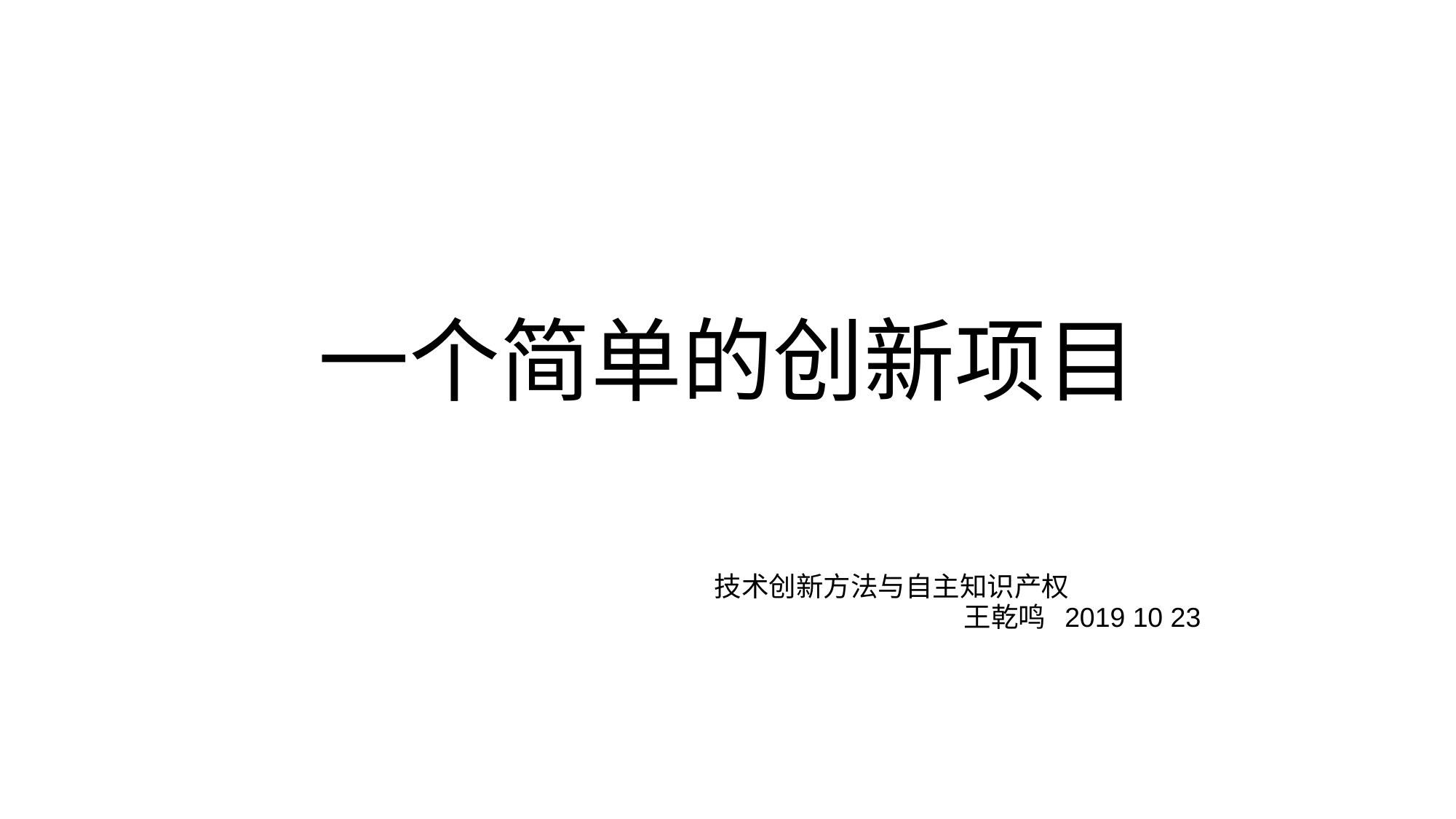

# 一个简单的创新项目

                                                    技术创新方法与自主知识产权
王乾鸣  2019 10 23